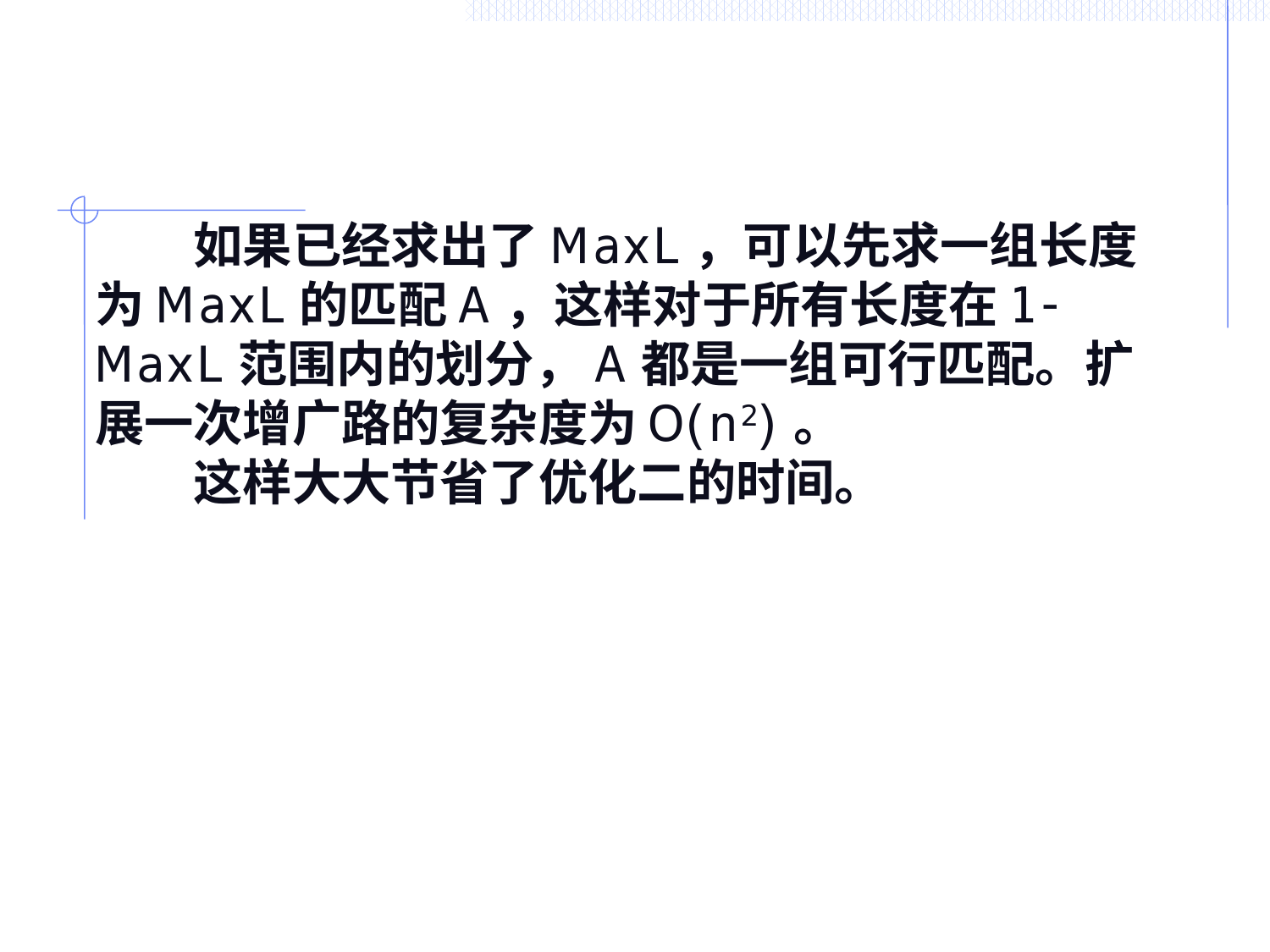

如果已经求出了MaxL，可以先求一组长度为MaxL的匹配A，这样对于所有长度在1-MaxL范围内的划分，A都是一组可行匹配。扩展一次增广路的复杂度为O(n2)。
　　这样大大节省了优化二的时间。